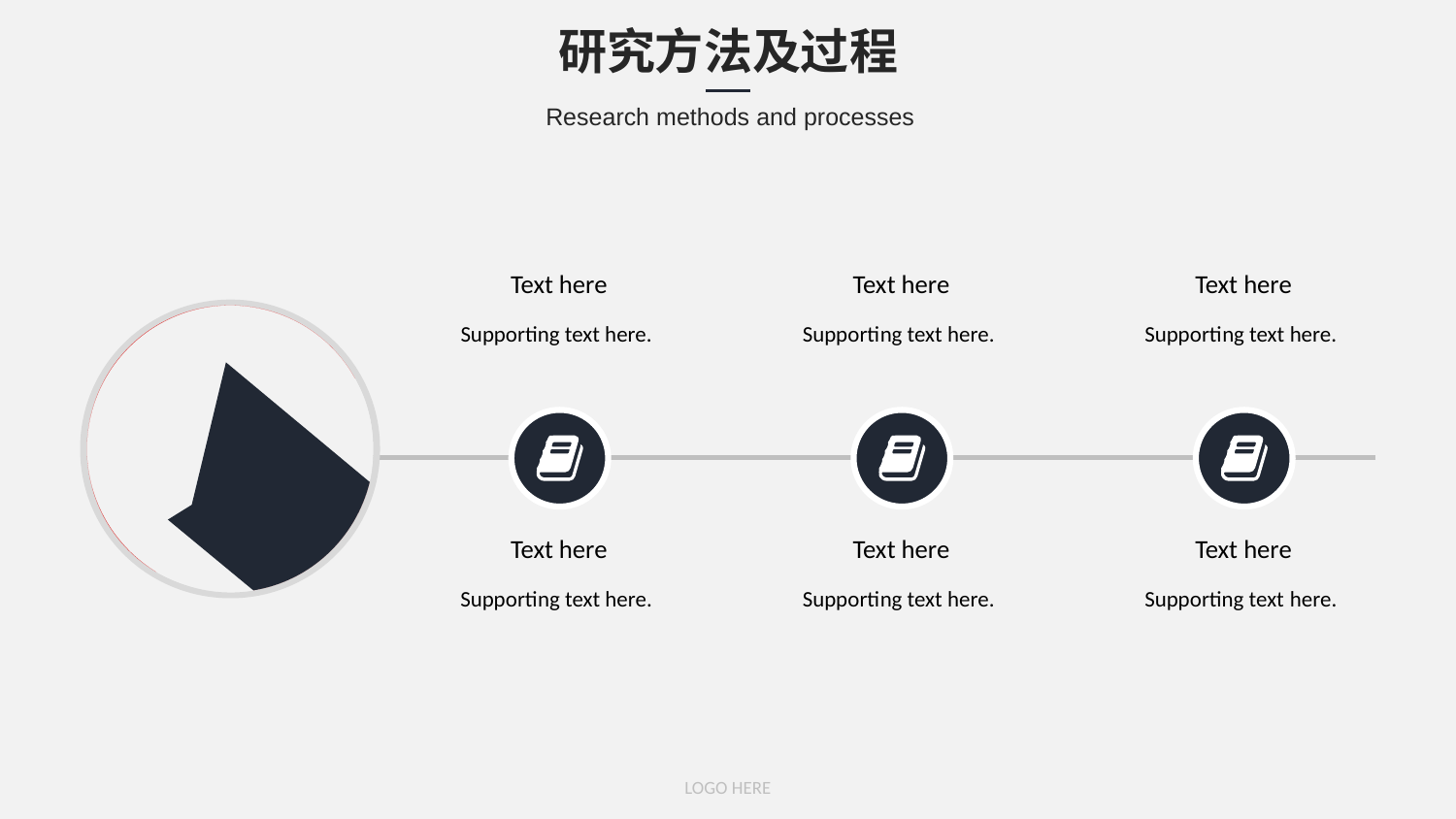

研究方法及过程
Research methods and processes
Tex t here
Supporting text here.

Tex t here
Supporti ng text here.
Tex t here
Supporti ng text here.

Tex t here
Supporti ng text here.
Text  here
Supporti ng text here.

Text  here
Supporting text  here.

8